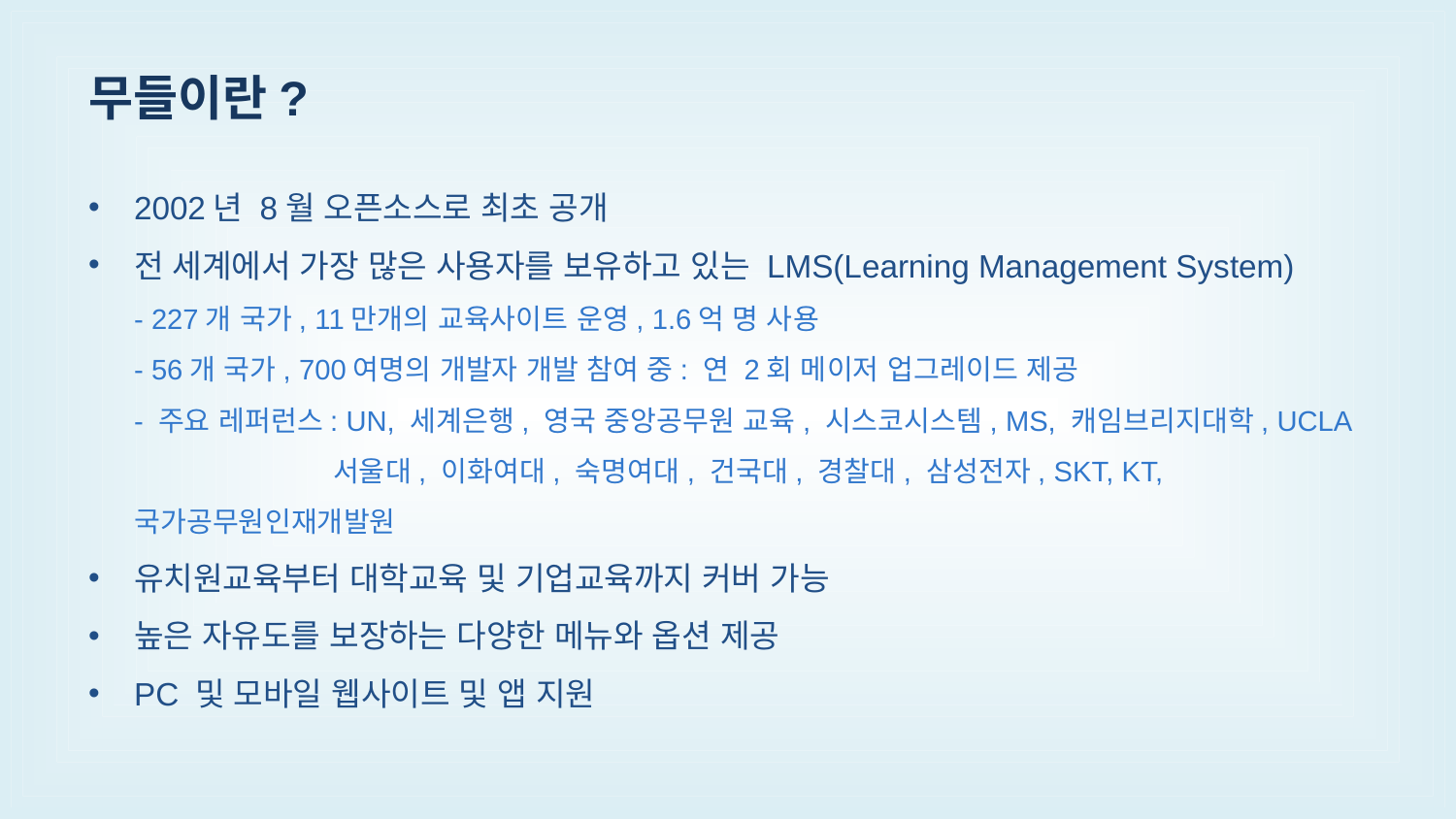

무들이란?
2002년 8월 오픈소스로 최초 공개
전 세계에서 가장 많은 사용자를 보유하고 있는 LMS(Learning Management System)
- 227개 국가, 11만개의 교육사이트 운영, 1.6억 명 사용
- 56개 국가, 700여명의 개발자 개발 참여 중: 연 2회 메이저 업그레이드 제공
- 주요 레퍼런스: UN, 세계은행, 영국 중앙공무원 교육, 시스코시스템, MS, 캐임브리지대학, UCLA
                        서울대, 이화여대, 숙명여대, 건국대, 경찰대, 삼성전자, SKT, KT, 국가공무원인재개발원
유치원교육부터 대학교육 및 기업교육까지 커버 가능
높은 자유도를 보장하는 다양한 메뉴와 옵션 제공
PC 및 모바일 웹사이트 및 앱 지원